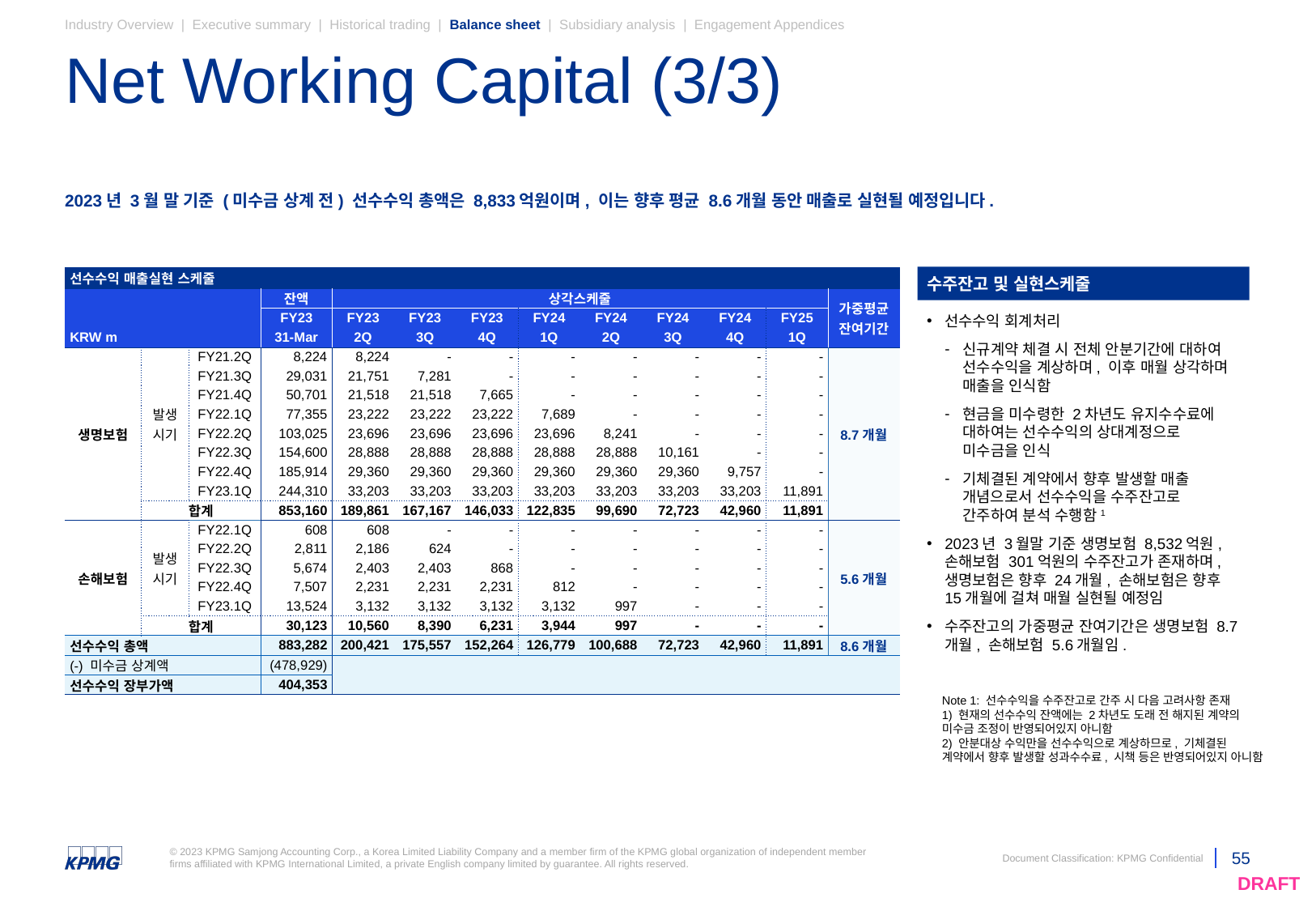

Industry Overview  |  Executive summary  |  Historical trading  |  Balance sheet  |  Subsidiary analysis  |  Engagement Appendices
# Net Working Capital (3/3)
2023년 3월 말 기준 (미수금 상계 전) 선수수익 총액은 8,833억원이며, 이는 향후 평균 8.6개월 동안 매출로 실현될 예정입니다.
수주잔고 및 실현스케줄
| 선수수익 매출실현 스케줄 |  |  |  |  |  |  |  |  |  |  |  |  |
| --- | --- | --- | --- | --- | --- | --- | --- | --- | --- | --- | --- | --- |
|  |  |  | 잔액 | 상각스케줄 |  |  |  |  |  |  |  | 가중평균 잔여기간 |
|  |  |  | FY23 | FY23 | FY23 | FY23 | FY24 | FY24 | FY24 | FY24 | FY25 |  |
| KRW m |  |  | 31-Mar | 2Q | 3Q | 4Q | 1Q | 2Q | 3Q | 4Q | 1Q |  |
| 생명보험 | 발생 시기 | FY21.2Q | 8,224 | 8,224 | - | - | - | - | - | - | - | 8.7개월 |
|  |  | FY21.3Q | 29,031 | 21,751 | 7,281 | - | - | - | - | - | - |  |
|  |  | FY21.4Q | 50,701 | 21,518 | 21,518 | 7,665 | - | - | - | - | - |  |
|  |  | FY22.1Q | 77,355 | 23,222 | 23,222 | 23,222 | 7,689 | - | - | - | - |  |
|  |  | FY22.2Q | 103,025 | 23,696 | 23,696 | 23,696 | 23,696 | 8,241 | - | - | - |  |
|  |  | FY22.3Q | 154,600 | 28,888 | 28,888 | 28,888 | 28,888 | 28,888 | 10,161 | - | - |  |
|  |  | FY22.4Q | 185,914 | 29,360 | 29,360 | 29,360 | 29,360 | 29,360 | 29,360 | 9,757 | - |  |
|  |  | FY23.1Q | 244,310 | 33,203 | 33,203 | 33,203 | 33,203 | 33,203 | 33,203 | 33,203 | 11,891 |  |
|  | 합계 |  | 853,160 | 189,861 | 167,167 | 146,033 | 122,835 | 99,690 | 72,723 | 42,960 | 11,891 |  |
| 손해보험 | 발생 시기 | FY22.1Q | 608 | 608 | - | - | - | - | - | - | - | 5.6개월 |
|  |  | FY22.2Q | 2,811 | 2,186 | 624 | - | - | - | - | - | - |  |
|  |  | FY22.3Q | 5,674 | 2,403 | 2,403 | 868 | - | - | - | - | - |  |
|  |  | FY22.4Q | 7,507 | 2,231 | 2,231 | 2,231 | 812 | - | - | - | - |  |
|  |  | FY23.1Q | 13,524 | 3,132 | 3,132 | 3,132 | 3,132 | 997 | - | - | - |  |
|  | 합계 |  | 30,123 | 10,560 | 8,390 | 6,231 | 3,944 | 997 | - | - | - |  |
| 선수수익 총액 |  |  | 883,282 | 200,421 | 175,557 | 152,264 | 126,779 | 100,688 | 72,723 | 42,960 | 11,891 | 8.6개월 |
| (-) 미수금 상계액 |  |  | (478,929) |  |  |  |  |  |  |  |  |  |
| 선수수익 장부가액 |  |  | 404,353 |  |  |  |  |  |  |  |  |  |
선수수익 회계처리
신규계약 체결 시 전체 안분기간에 대하여 선수수익을 계상하며, 이후 매월 상각하며 매출을 인식함
현금을 미수령한 2차년도 유지수수료에 대하여는 선수수익의 상대계정으로 미수금을 인식
기체결된 계약에서 향후 발생할 매출 개념으로서 선수수익을 수주잔고로 간주하여 분석 수행함1
2023년 3월말 기준 생명보험 8,532억원, 손해보험 301억원의 수주잔고가 존재하며, 생명보험은 향후 24개월, 손해보험은 향후 15개월에 걸쳐 매월 실현될 예정임
수주잔고의 가중평균 잔여기간은 생명보험 8.7개월, 손해보험 5.6개월임.

Note 1: 선수수익을 수주잔고로 간주 시 다음 고려사항 존재
1) 현재의 선수수익 잔액에는 2차년도 도래 전 해지된 계약의 미수금 조정이 반영되어있지 아니함
2) 안분대상 수익만을 선수수익으로 계상하므로, 기체결된 계약에서 향후 발생할 성과수수료, 시책 등은 반영되어있지 아니함